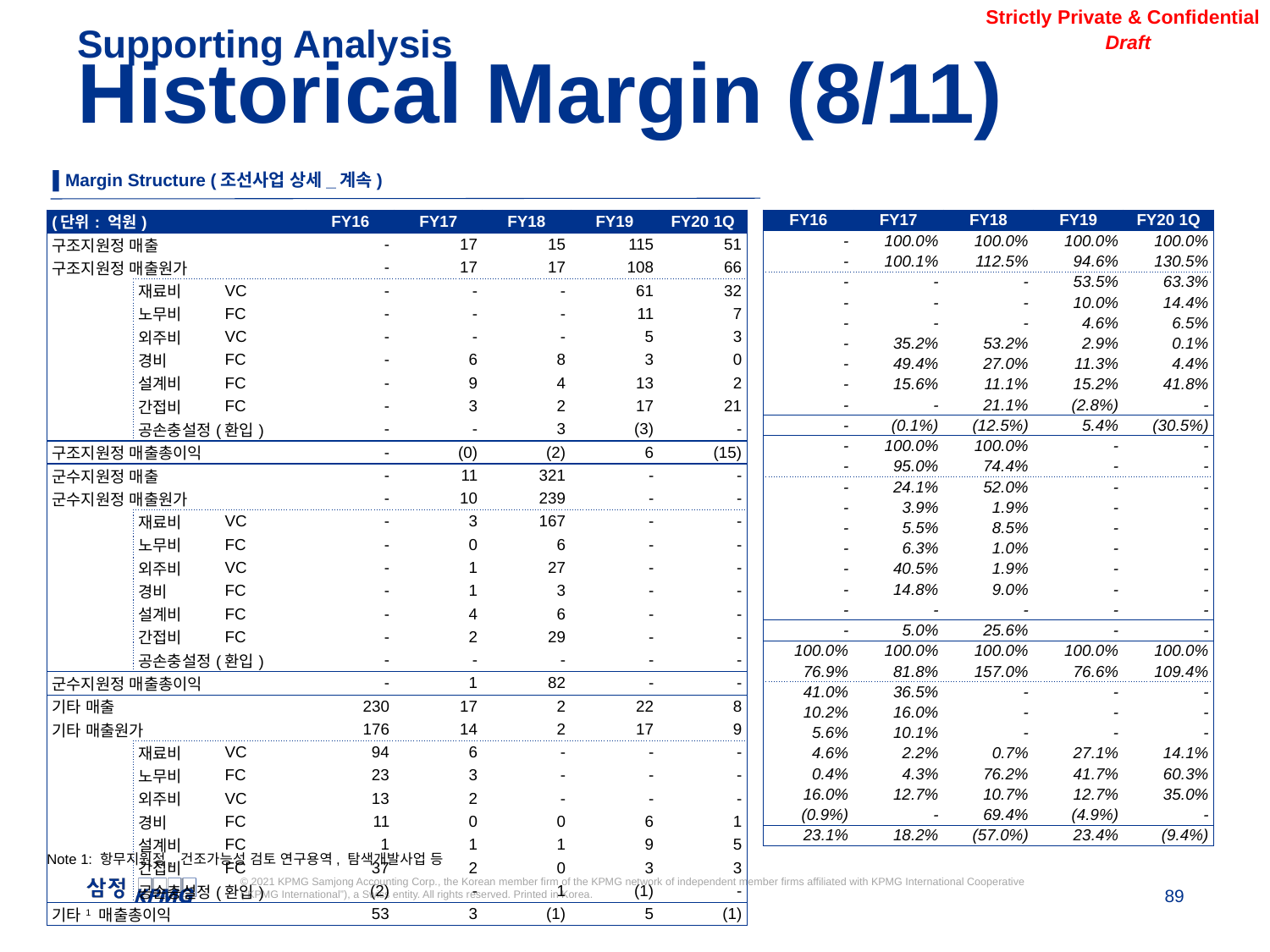

Supporting Analysis
Historical Margin (8/11)
▌Margin Structure (조선사업 상세_계속)

| (단위: 억원) |  |  | FY16 | FY17 | FY18 | FY19 | FY20 1Q |
| --- | --- | --- | --- | --- | --- | --- | --- |
| 구조지원정 매출 |  |  | - | 17 | 15 | 115 | 51 |
| 구조지원정 매출원가 |  |  | - | 17 | 17 | 108 | 66 |
|  | 재료비 | VC | - | - | - | 61 | 32 |
|  | 노무비 | FC | - | - | - | 11 | 7 |
|  | 외주비 | VC | - | - | - | 5 | 3 |
|  | 경비 | FC | - | 6 | 8 | 3 | 0 |
|  | 설계비 | FC | - | 9 | 4 | 13 | 2 |
|  | 간접비 | FC | - | 3 | 2 | 17 | 21 |
|  | 공손충설정(환입) |  | - | - | 3 | (3) | - |
| 구조지원정 매출총이익 |  |  | - | (0) | (2) | 6 | (15) |
| 군수지원정 매출 |  |  | - | 11 | 321 | - | - |
| 군수지원정 매출원가 |  |  | - | 10 | 239 | - | - |
|  | 재료비 | VC | - | 3 | 167 | - | - |
|  | 노무비 | FC | - | 0 | 6 | - | - |
|  | 외주비 | VC | - | 1 | 27 | - | - |
|  | 경비 | FC | - | 1 | 3 | - | - |
|  | 설계비 | FC | - | 4 | 6 | - | - |
|  | 간접비 | FC | - | 2 | 29 | - | - |
|  | 공손충설정(환입) |  | - | - | - | - | - |
| 군수지원정 매출총이익 |  |  | - | 1 | 82 | - | - |
| 기타 매출 |  |  | 230 | 17 | 2 | 22 | 8 |
| 기타 매출원가 |  |  | 176 | 14 | 2 | 17 | 9 |
|  | 재료비 | VC | 94 | 6 | - | - | - |
|  | 노무비 | FC | 23 | 3 | - | - | - |
|  | 외주비 | VC | 13 | 2 | - | - | - |
|  | 경비 | FC | 11 | 0 | 0 | 6 | 1 |
|  | 설계비 | FC | 1 | 1 | 1 | 9 | 5 |
|  | 간접비 | FC | 37 | 2 | 0 | 3 | 3 |
|  | 공손충설정(환입) |  | (2) | - | 1 | (1) | - |
| 기타1 매출총이익 |  |  | 53 | 3 | (1) | 5 | (1) |
| FY16 | FY17 | FY18 | FY19 | FY20 1Q |
| --- | --- | --- | --- | --- |
| - | 100.0% | 100.0% | 100.0% | 100.0% |
| - | 100.1% | 112.5% | 94.6% | 130.5% |
| - | - | - | 53.5% | 63.3% |
| - | - | - | 10.0% | 14.4% |
| - | - | - | 4.6% | 6.5% |
| - | 35.2% | 53.2% | 2.9% | 0.1% |
| - | 49.4% | 27.0% | 11.3% | 4.4% |
| - | 15.6% | 11.1% | 15.2% | 41.8% |
| - | - | 21.1% | (2.8%) | - |
| - | (0.1%) | (12.5%) | 5.4% | (30.5%) |
| - | 100.0% | 100.0% | - | - |
| - | 95.0% | 74.4% | - | - |
| - | 24.1% | 52.0% | - | - |
| - | 3.9% | 1.9% | - | - |
| - | 5.5% | 8.5% | - | - |
| - | 6.3% | 1.0% | - | - |
| - | 40.5% | 1.9% | - | - |
| - | 14.8% | 9.0% | - | - |
| - | - | - | - | - |
| - | 5.0% | 25.6% | - | - |
| 100.0% | 100.0% | 100.0% | 100.0% | 100.0% |
| 76.9% | 81.8% | 157.0% | 76.6% | 109.4% |
| 41.0% | 36.5% | - | - | - |
| 10.2% | 16.0% | - | - | - |
| 5.6% | 10.1% | - | - | - |
| 4.6% | 2.2% | 0.7% | 27.1% | 14.1% |
| 0.4% | 4.3% | 76.2% | 41.7% | 60.3% |
| 16.0% | 12.7% | 10.7% | 12.7% | 35.0% |
| (0.9%) | - | 69.4% | (4.9%) | - |
| 23.1% | 18.2% | (57.0%) | 23.4% | (9.4%) |
Note 1: 항무지원정, 건조가능성 검토 연구용역, 탐색개발사업 등